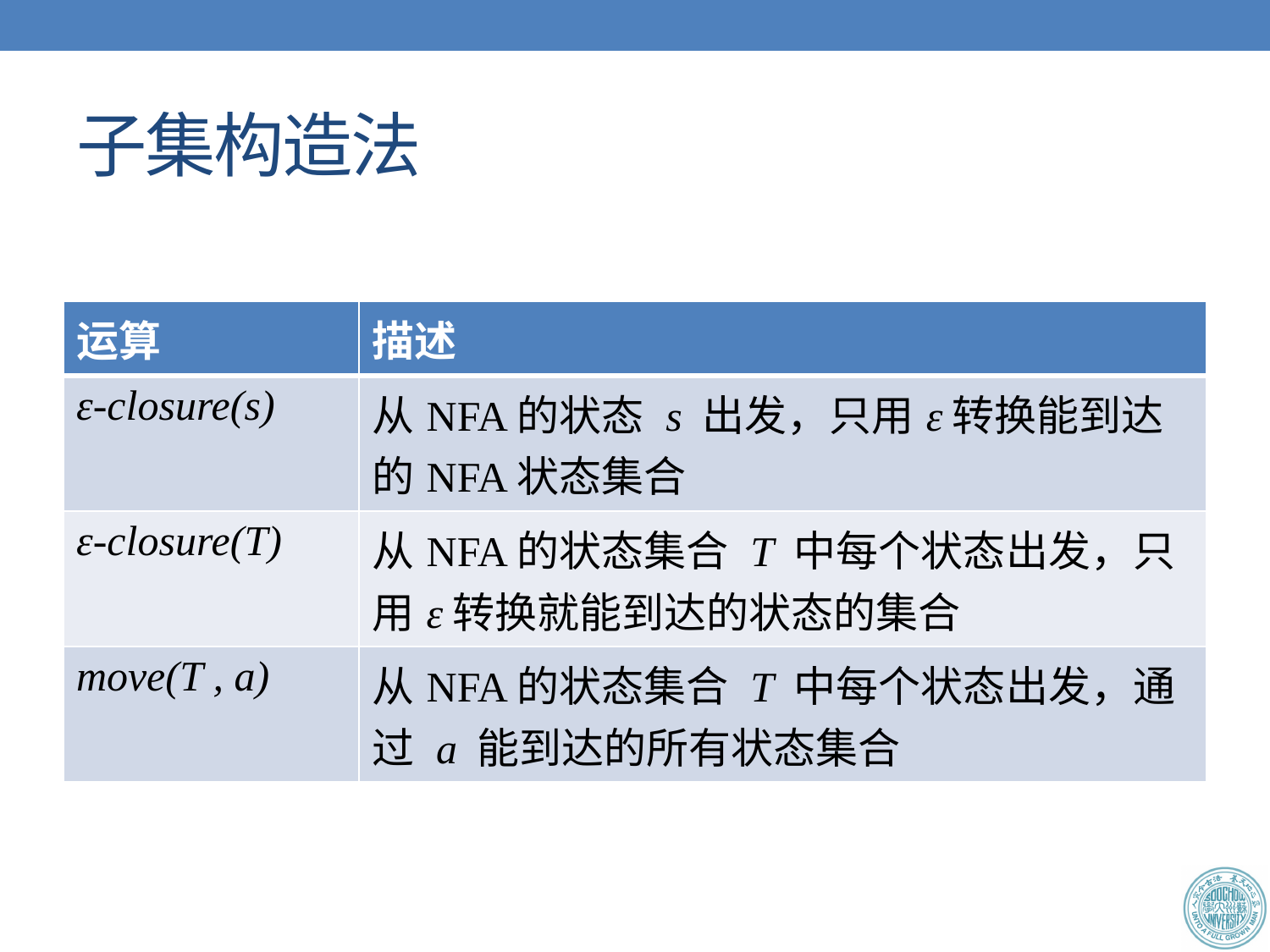

# 子集构造法
| 运算 | 描述 |
| --- | --- |
| ε-closure(s) | 从NFA的状态 s 出发，只用ε转换能到达的NFA状态集合 |
| ε-closure(T) | 从NFA的状态集合 T 中每个状态出发，只用ε转换就能到达的状态的集合 |
| move(T , a) | 从NFA的状态集合 T 中每个状态出发，通过 a 能到达的所有状态集合 |